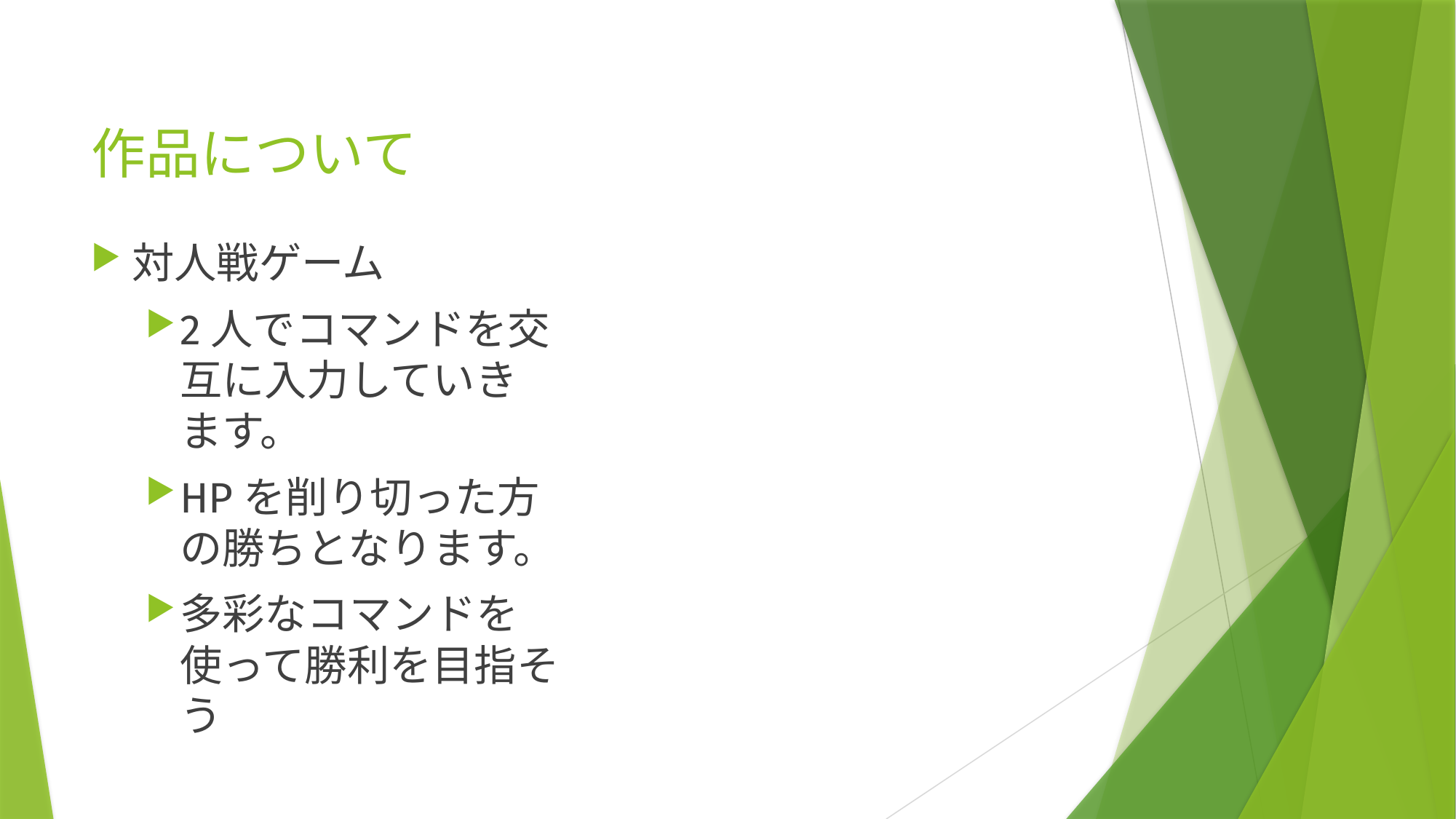

# 作品について
対人戦ゲーム
2人でコマンドを交互に入力していきます。
HPを削り切った方の勝ちとなります。
多彩なコマンドを使って勝利を目指そう